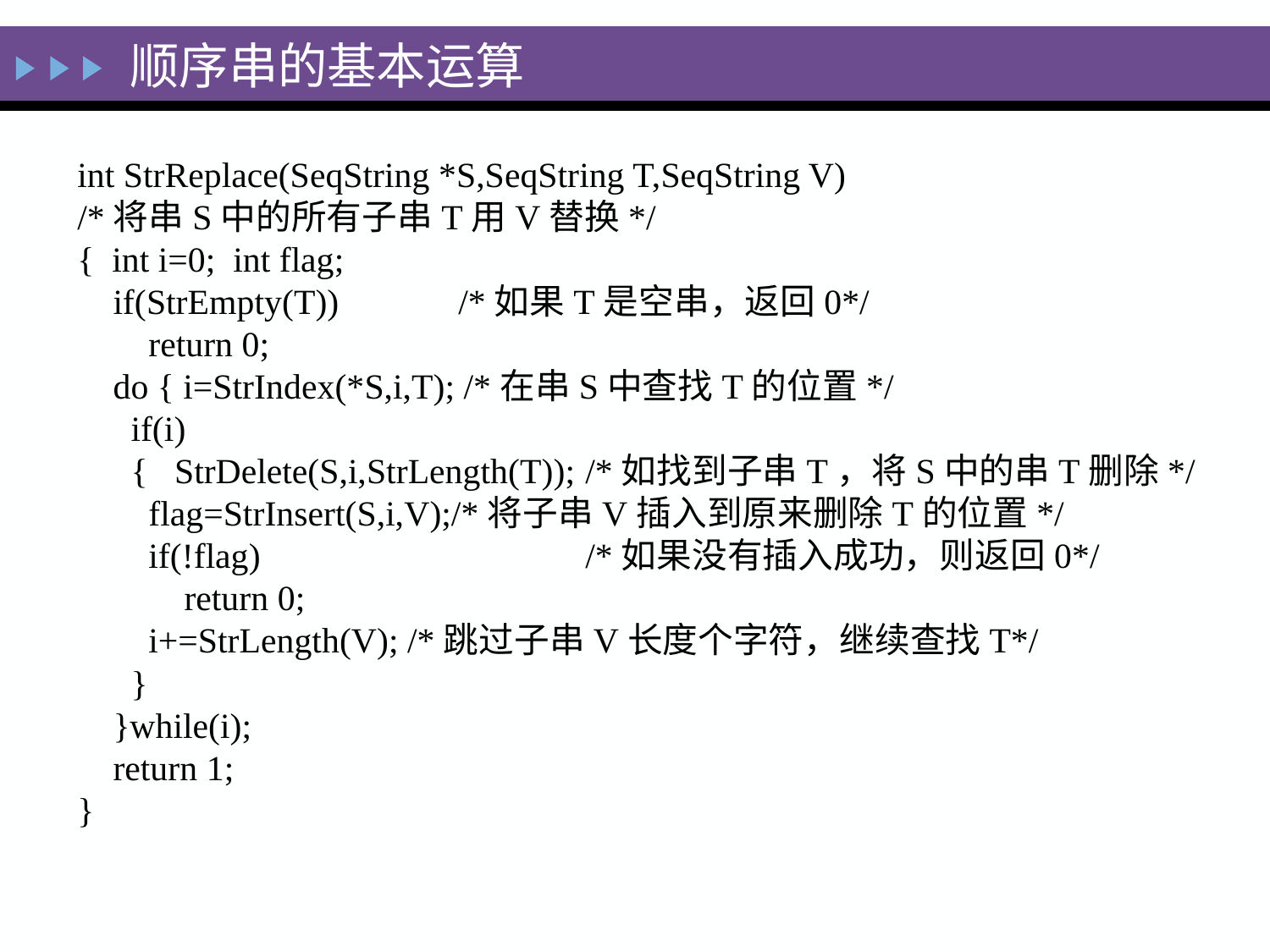

# 顺序串的基本运算
int StrReplace(SeqString *S,SeqString T,SeqString V)
/*将串S中的所有子串T用V替换*/
{  int i=0;  int flag;
    if(StrEmpty(T)) 	/*如果T是空串，返回0*/
        return 0;
    do { i=StrIndex(*S,i,T); /*在串S中查找T的位置*/
      if(i)
      {   StrDelete(S,i,StrLength(T));	/*如找到子串T，将S中的串T删除*/
        flag=StrInsert(S,i,V);/*将子串V插入到原来删除T的位置*/
        if(!flag)			/*如果没有插入成功，则返回0*/
            return 0;
        i+=StrLength(V); /*跳过子串V长度个字符，继续查找T*/
      }
    }while(i);
    return 1;
}